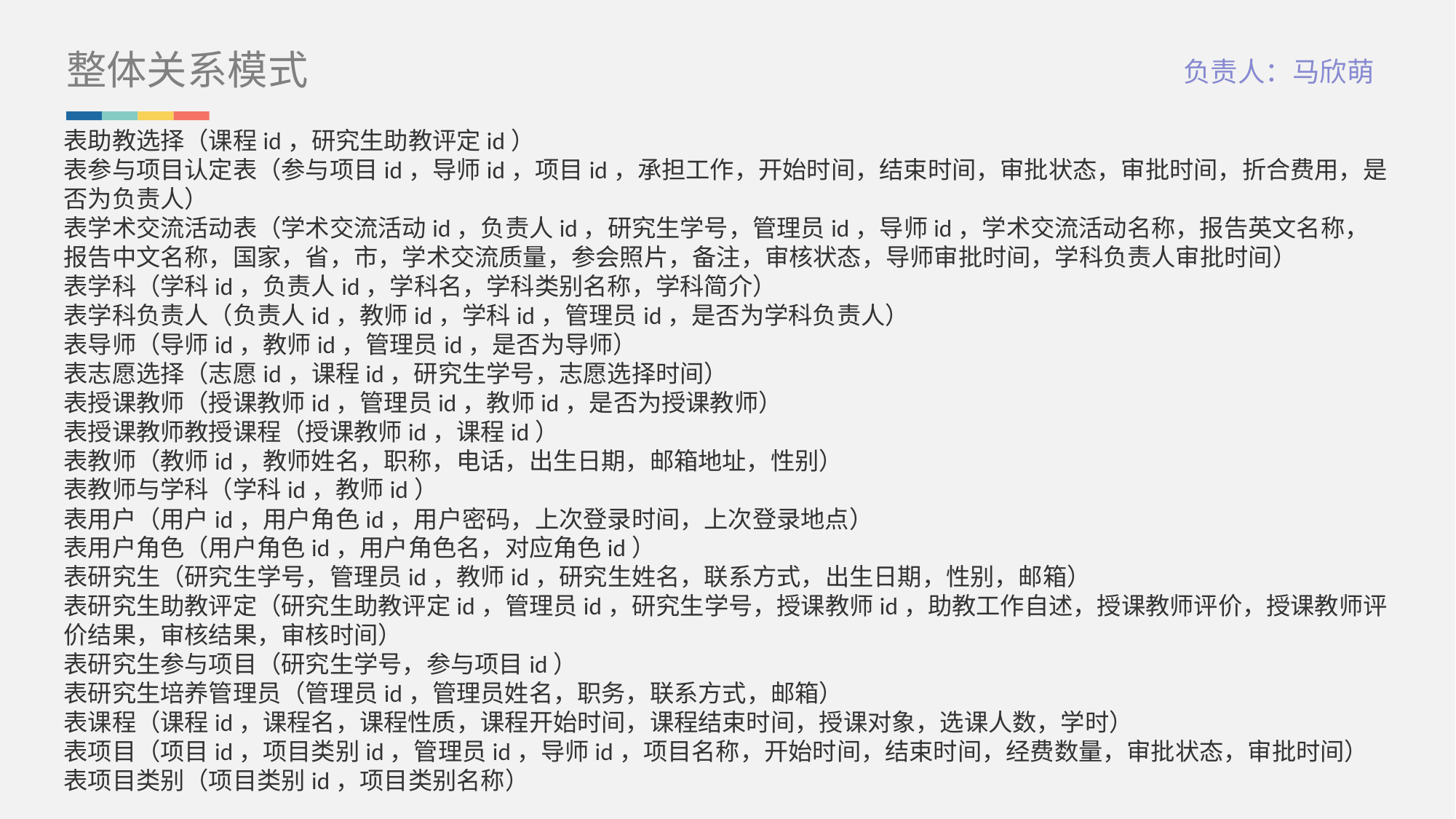

整体关系模式
负责人：马欣萌

表助教选择（课程id，研究生助教评定id）
表参与项目认定表（参与项目id，导师id，项目id，承担工作，开始时间，结束时间，审批状态，审批时间，折合费用，是否为负责人）
表学术交流活动表（学术交流活动id，负责人id，研究生学号，管理员id，导师id，学术交流活动名称，报告英文名称，报告中文名称，国家，省，市，学术交流质量，参会照片，备注，审核状态，导师审批时间，学科负责人审批时间）
表学科（学科id，负责人id，学科名，学科类别名称，学科简介）
表学科负责人（负责人id，教师id，学科id，管理员id，是否为学科负责人）
表导师（导师id，教师id，管理员id，是否为导师）
表志愿选择（志愿id，课程id，研究生学号，志愿选择时间）
表授课教师（授课教师id，管理员id，教师id，是否为授课教师）
表授课教师教授课程（授课教师id，课程id）
表教师（教师id，教师姓名，职称，电话，出生日期，邮箱地址，性别）
表教师与学科（学科id，教师id）
表用户（用户id，用户角色id，用户密码，上次登录时间，上次登录地点）
表用户角色（用户角色id，用户角色名，对应角色id）
表研究生（研究生学号，管理员id，教师id，研究生姓名，联系方式，出生日期，性别，邮箱）
表研究生助教评定（研究生助教评定id，管理员id，研究生学号，授课教师id，助教工作自述，授课教师评价，授课教师评价结果，审核结果，审核时间）
表研究生参与项目（研究生学号，参与项目id）
表研究生培养管理员（管理员id，管理员姓名，职务，联系方式，邮箱）
表课程（课程id，课程名，课程性质，课程开始时间，课程结束时间，授课对象，选课人数，学时）
表项目（项目id，项目类别id，管理员id，导师id，项目名称，开始时间，结束时间，经费数量，审批状态，审批时间）
表项目类别（项目类别id，项目类别名称）